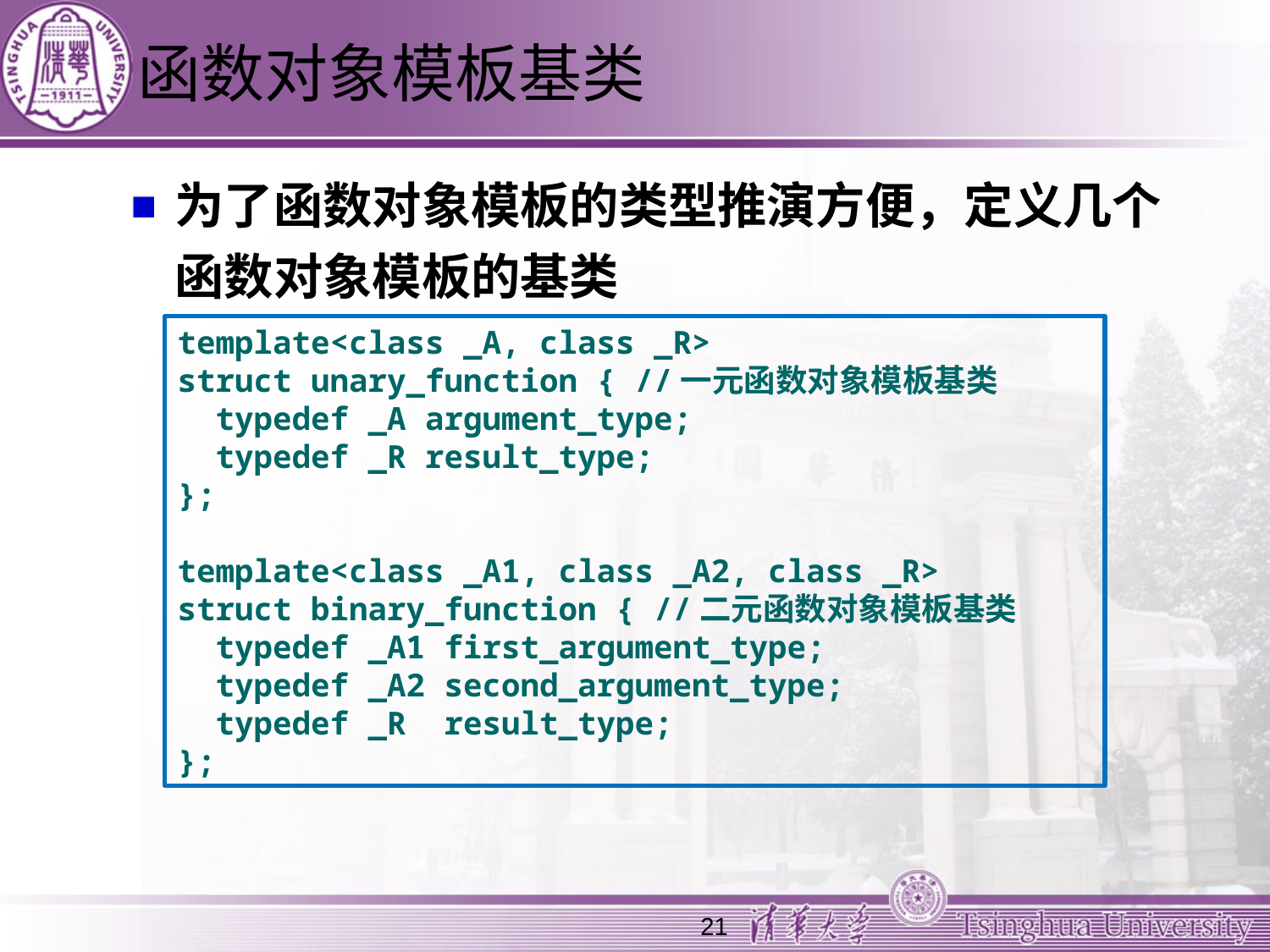

# 函数对象模板基类
为了函数对象模板的类型推演方便，定义几个函数对象模板的基类
template<class _A, class _R>
struct unary_function { //一元函数对象模板基类
  typedef _A argument_type;
  typedef _R result_type;
};

template<class _A1, class _A2, class _R>
struct binary_function { //二元函数对象模板基类
  typedef _A1 first_argument_type;
  typedef _A2 second_argument_type;
  typedef _R  result_type;
};
21